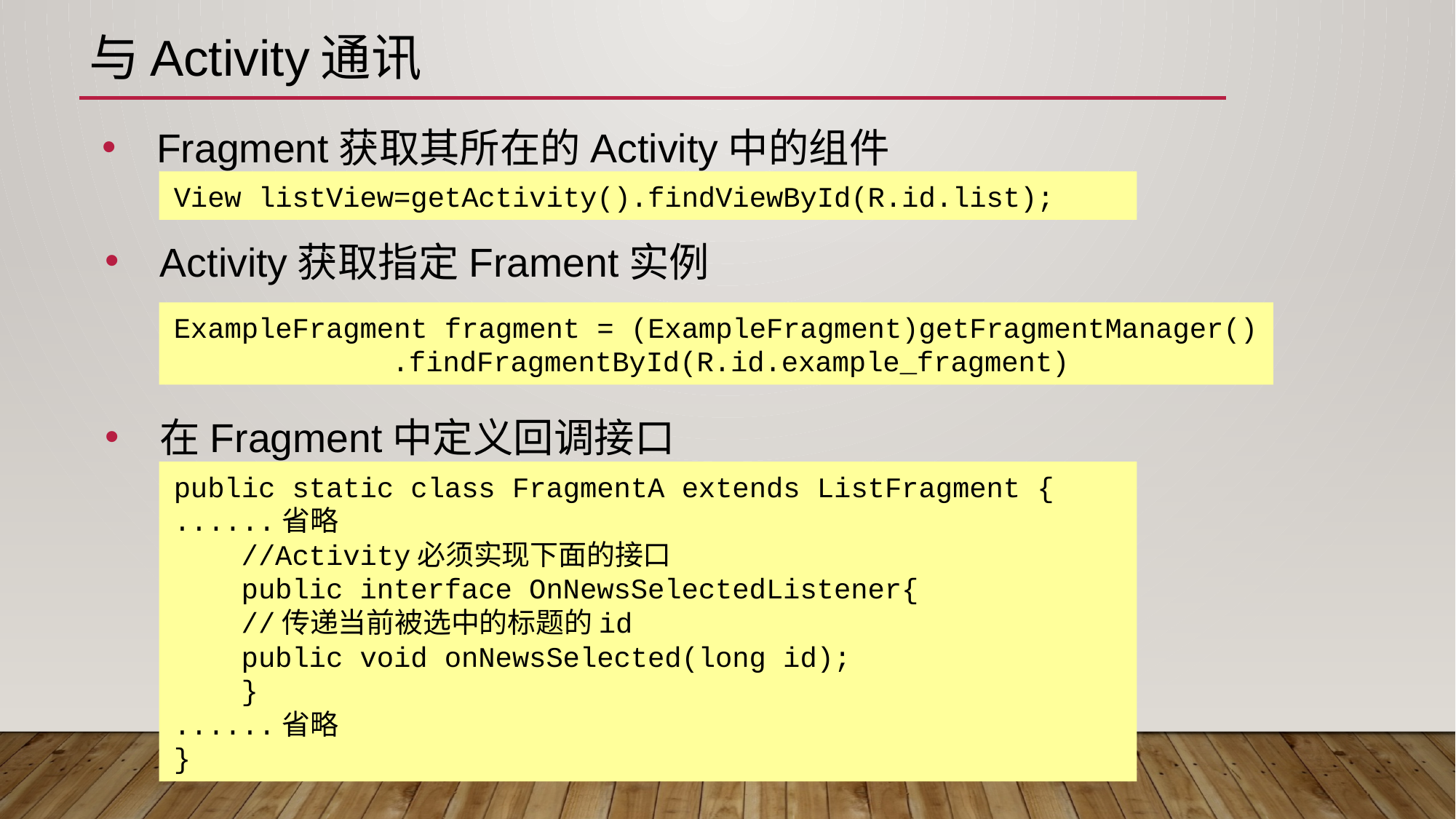

# 与Activity通讯
Fragment获取其所在的Activity中的组件
View listView=getActivity().findViewById(R.id.list);
Activity获取指定Frament实例
ExampleFragment fragment = (ExampleFragment)getFragmentManager()
		.findFragmentById(R.id.example_fragment)
在Fragment中定义回调接口
public static class FragmentA extends ListFragment {
......省略
    //Activity必须实现下面的接口
    public interface OnNewsSelectedListener{
    //传递当前被选中的标题的id
    public void onNewsSelected(long id);
    }
......省略
}